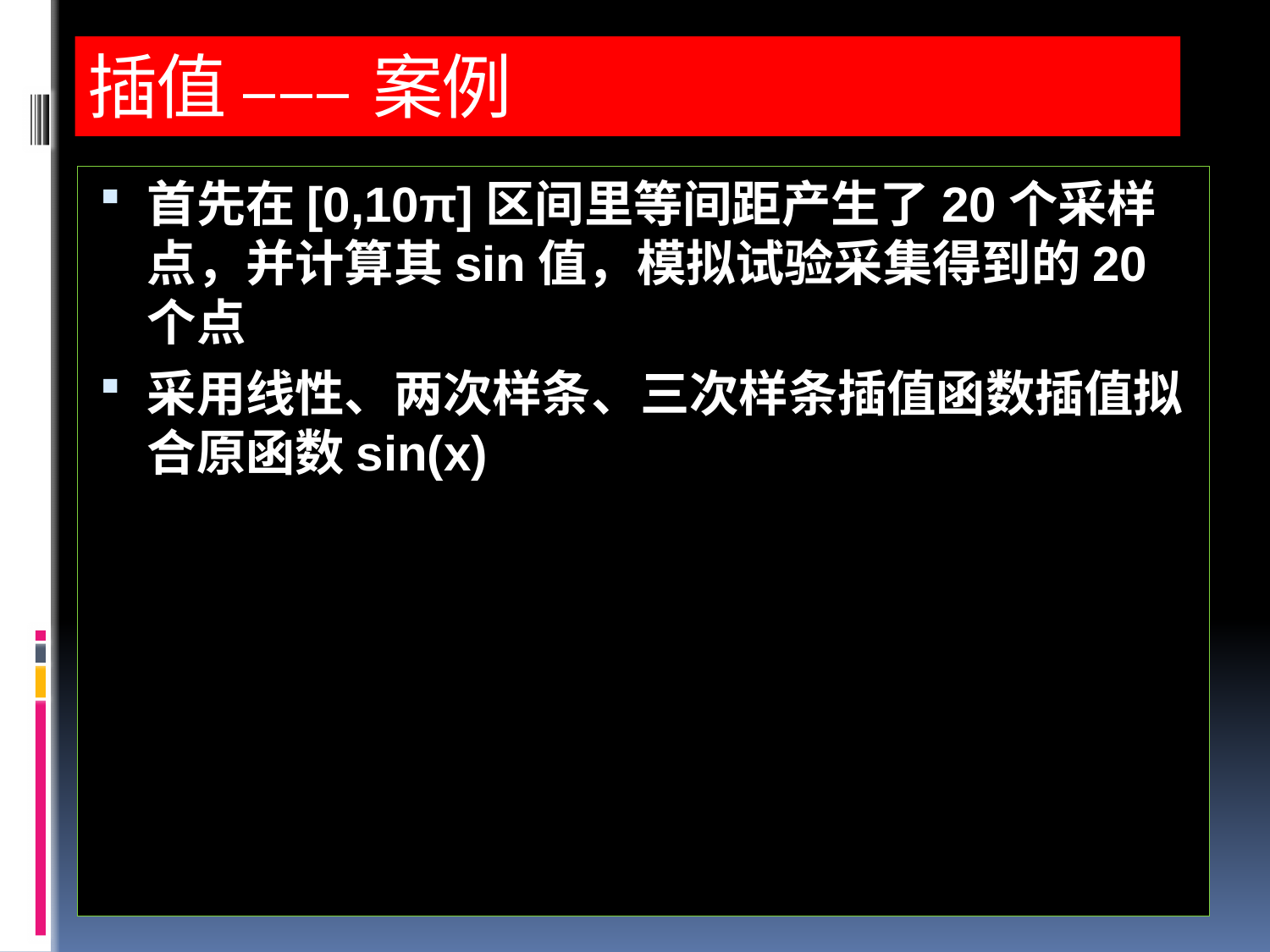

# 插值---案例
首先在[0,10π]区间里等间距产生了20个采样点，并计算其sin值，模拟试验采集得到的20个点
采用线性、两次样条、三次样条插值函数插值拟合原函数sin(x)